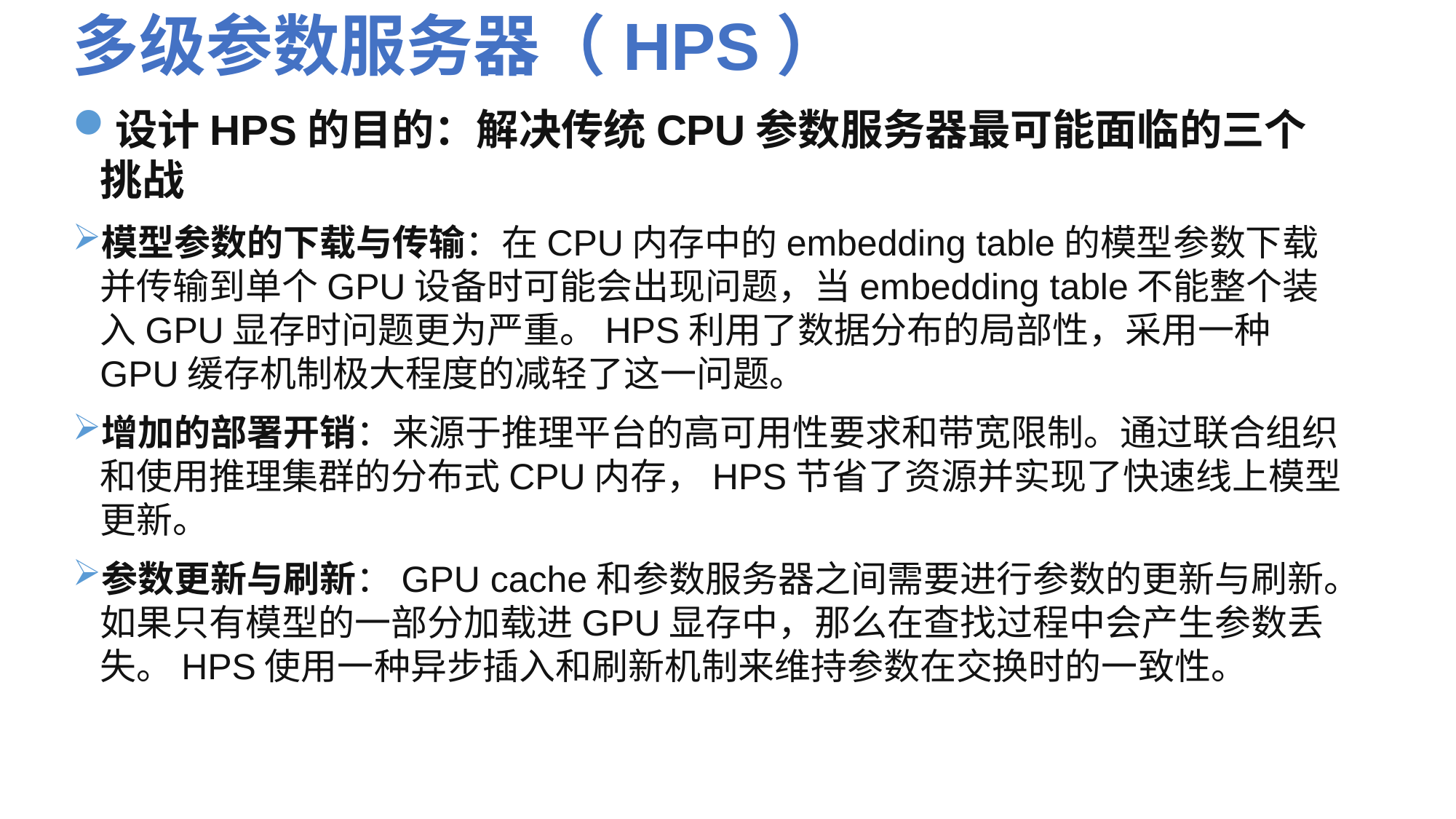

# 多级参数服务器（HPS）
设计HPS的目的：解决传统CPU参数服务器最可能面临的三个挑战
模型参数的下载与传输：在CPU内存中的embedding table的模型参数下载并传输到单个GPU设备时可能会出现问题，当embedding table不能整个装入GPU显存时问题更为严重。HPS利用了数据分布的局部性，采用一种GPU缓存机制极大程度的减轻了这一问题。
增加的部署开销：来源于推理平台的高可用性要求和带宽限制。通过联合组织和使用推理集群的分布式CPU内存，HPS节省了资源并实现了快速线上模型更新。
参数更新与刷新：GPU cache和参数服务器之间需要进行参数的更新与刷新。如果只有模型的一部分加载进GPU显存中，那么在查找过程中会产生参数丢失。HPS使用一种异步插入和刷新机制来维持参数在交换时的一致性。